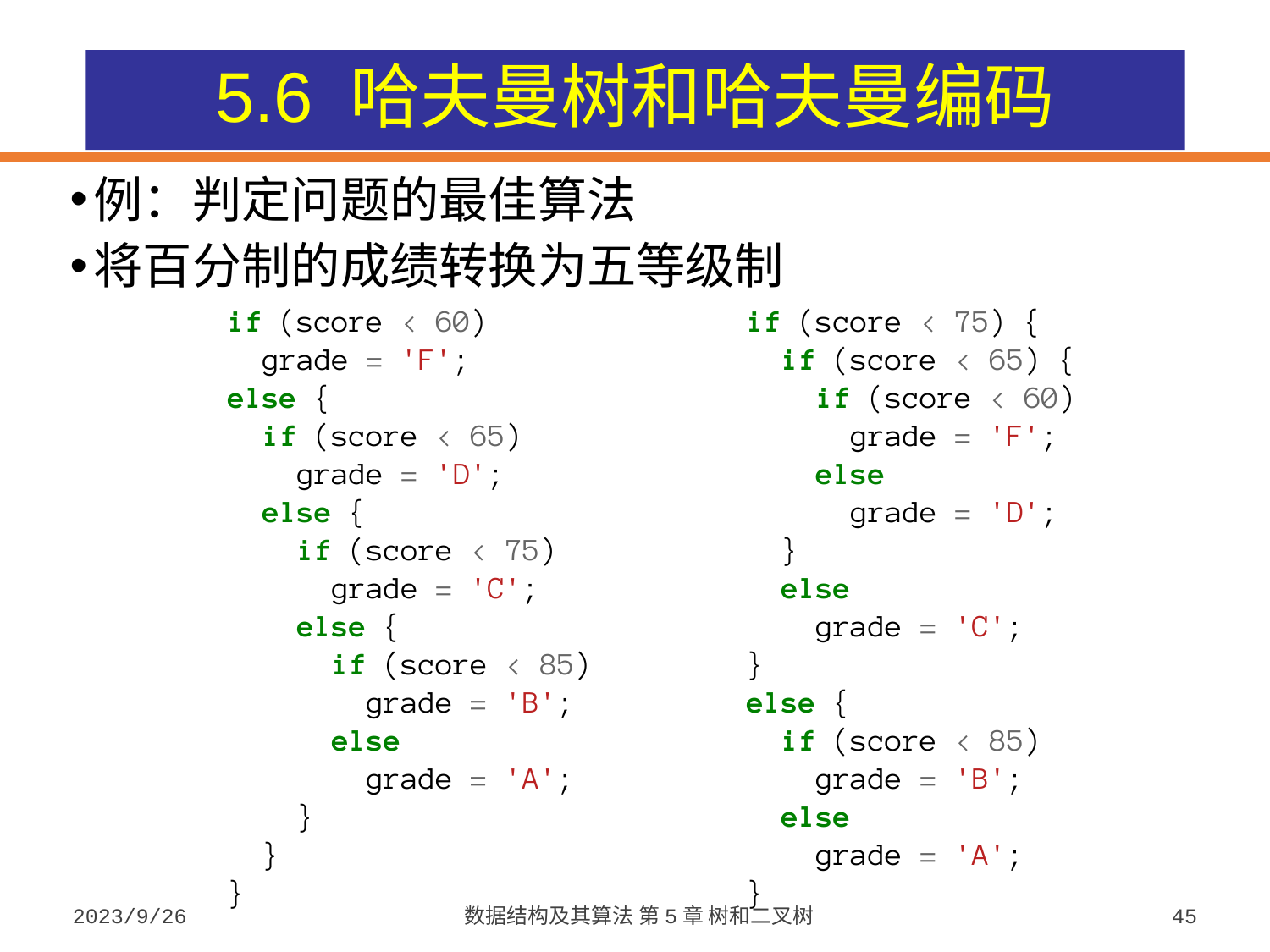

# 5.6 哈夫曼树和哈夫曼编码
例：判定问题的最佳算法
将百分制的成绩转换为五等级制
  if (score < 60)
    grade = 'F';
  else {
    if (score < 65)
      grade = 'D';
    else {
      if (score < 75)
        grade = 'C';
      else {
        if (score < 85)
          grade = 'B';
        else
          grade = 'A';
      }
    }
  }
  if (score < 75) {
    if (score < 65) {
      if (score < 60)
        grade = 'F';
      else
        grade = 'D';
    }
    else
      grade = 'C';
  }
  else {
    if (score < 85)
      grade = 'B';
    else
      grade = 'A';
  }
2023/9/26
数据结构及其算法 第5章 树和二叉树
45